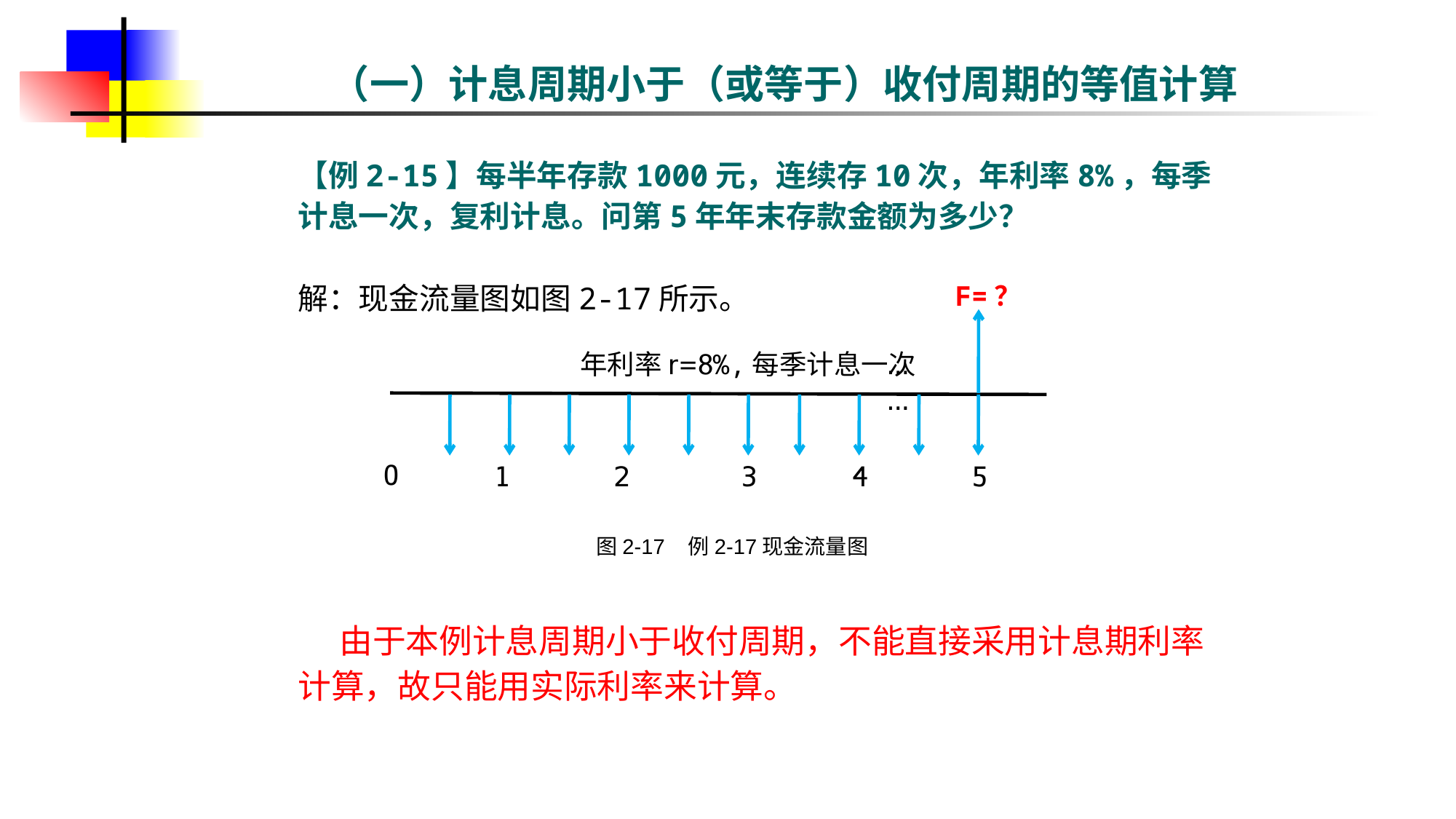

# （一）计息周期小于（或等于）收付周期的等值计算
【例2-15】每半年存款1000元，连续存10次，年利率8%，每季计息一次，复利计息。问第5年年末存款金额为多少？

解：现金流量图如图2-17所示。

    由于本例计息周期小于收付周期，不能直接采用计息期利率计算，故只能用实际利率来计算。

F=？
年利率r=8%,每季计息一次
…
…
0
1
2
3
4
5
图2-17   例2-17现金流量图